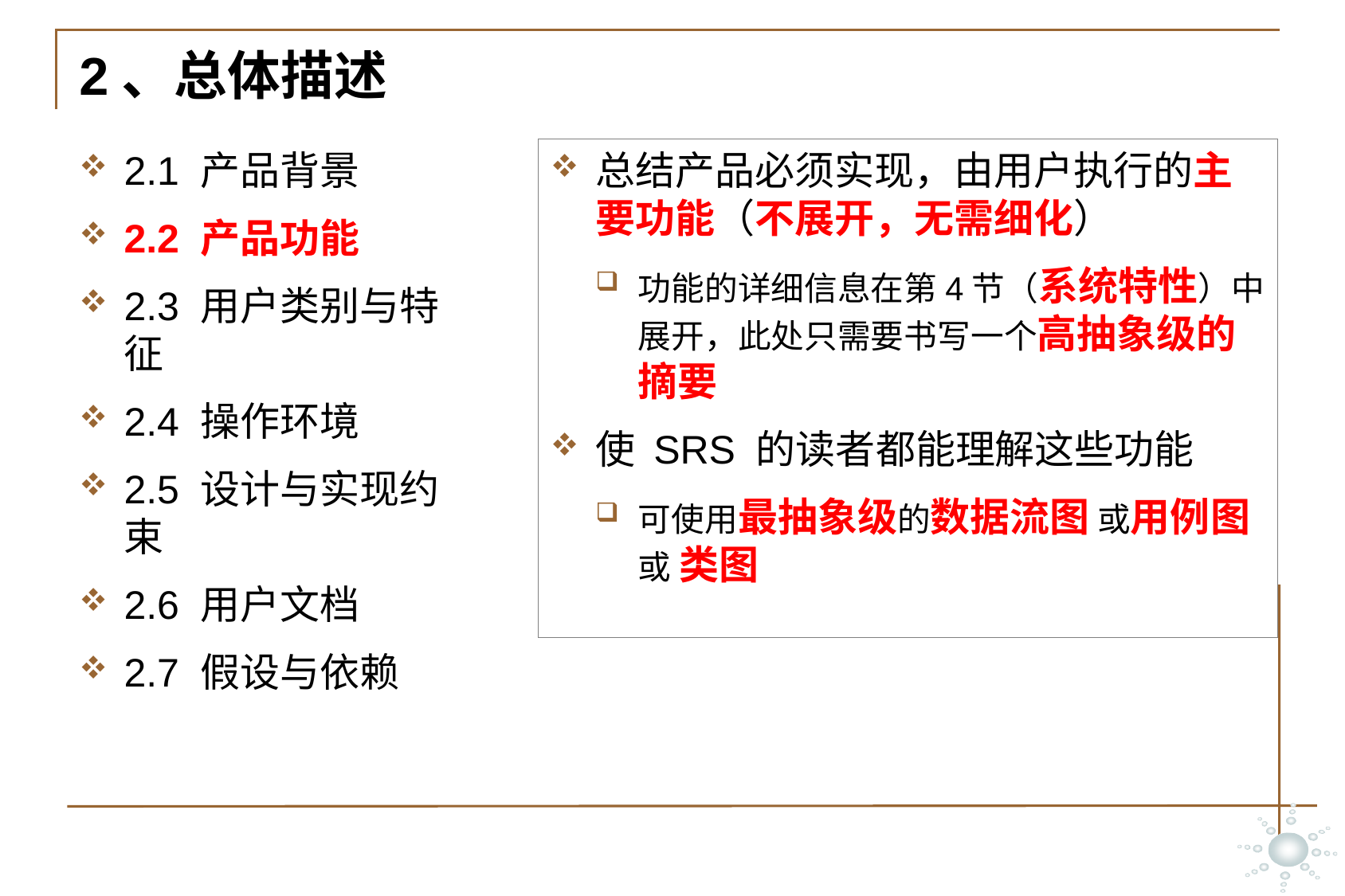

# 2、总体描述
2.1 产品背景
2.2 产品功能
2.3 用户类别与特征
2.4 操作环境
2.5 设计与实现约束
2.6 用户文档
2.7 假设与依赖
总结产品必须实现，由用户执行的主要功能（不展开，无需细化）
功能的详细信息在第4节（系统特性）中展开，此处只需要书写一个高抽象级的摘要
使 SRS 的读者都能理解这些功能
可使用最抽象级的数据流图 或用例图 或 类图
15